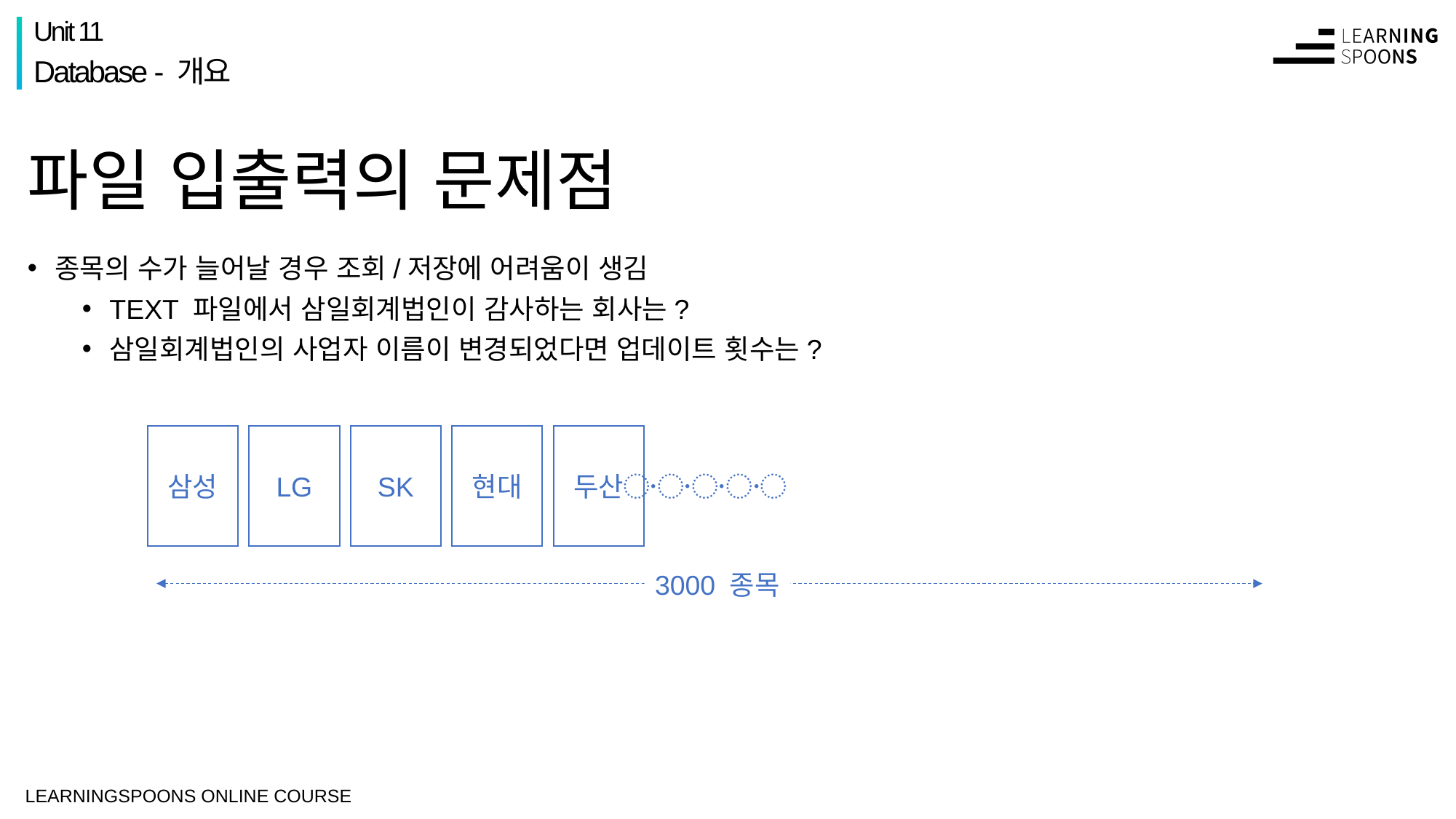

Unit 11
Database - 개요
# 파일 입출력의 문제점
종목의 수가 늘어날 경우 조회/저장에 어려움이 생김
TEXT 파일에서 삼일회계법인이 감사하는 회사는?
삼일회계법인의 사업자 이름이 변경되었다면 업데이트 횟수는?
삼성
LG
SK
현대
두산
〮〮〮〮
3000 종목